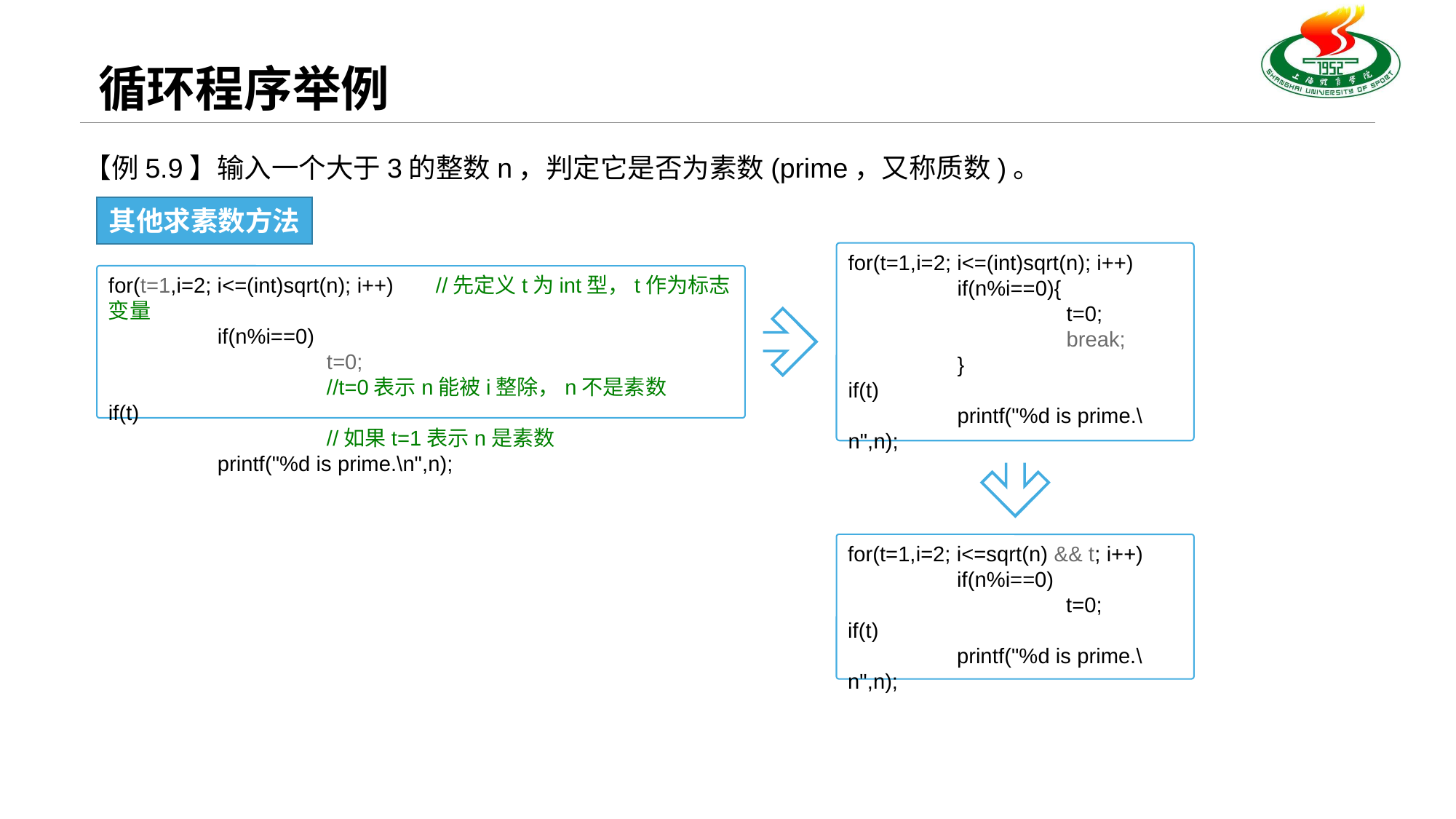

# 循环程序举例
【例5.9】输入一个大于3的整数n，判定它是否为素数(prime，又称质数)。
其他求素数方法
for(t=1,i=2; i<=(int)sqrt(n); i++)
	if(n%i==0){
		t=0;
		break;
	}
if(t)
	printf("%d is prime.\n",n);
for(t=1,i=2; i<=(int)sqrt(n); i++)	//先定义t为int型，t作为标志变量
	if(n%i==0)
		t=0;					//t=0表示n能被i整除，n不是素数
if(t)							//如果t=1表示n是素数
	printf("%d is prime.\n",n);

for(t=1,i=2; i<=sqrt(n) && t; i++)
	if(n%i==0)
		t=0;
if(t)
	printf("%d is prime.\n",n);